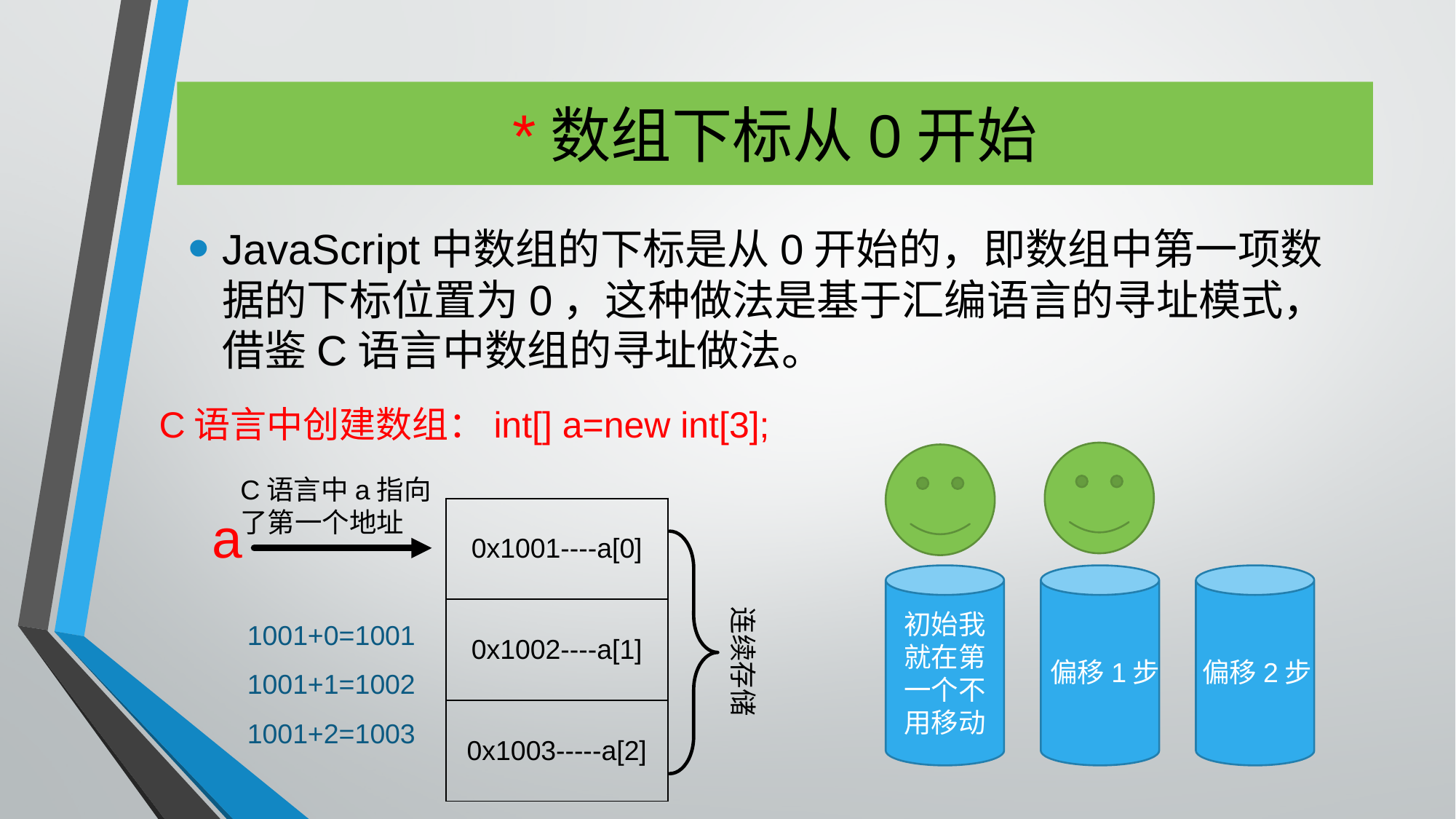

# *数组下标从0开始
JavaScript中数组的下标是从0开始的，即数组中第一项数据的下标位置为0，这种做法是基于汇编语言的寻址模式，借鉴C语言中数组的寻址做法。

C语言中创建数组：int[] a=new int[3];

C语言中a指向
了第一个地址
a
| 0x1001----a[0] |
| --- |
| 0x1002----a[1] |
| 0x1003-----a[2] |

初始我就在第一个不用移动
1001+0=1001
1001+1=1002
1001+2=1003
连续存储
偏移2步
偏移1步